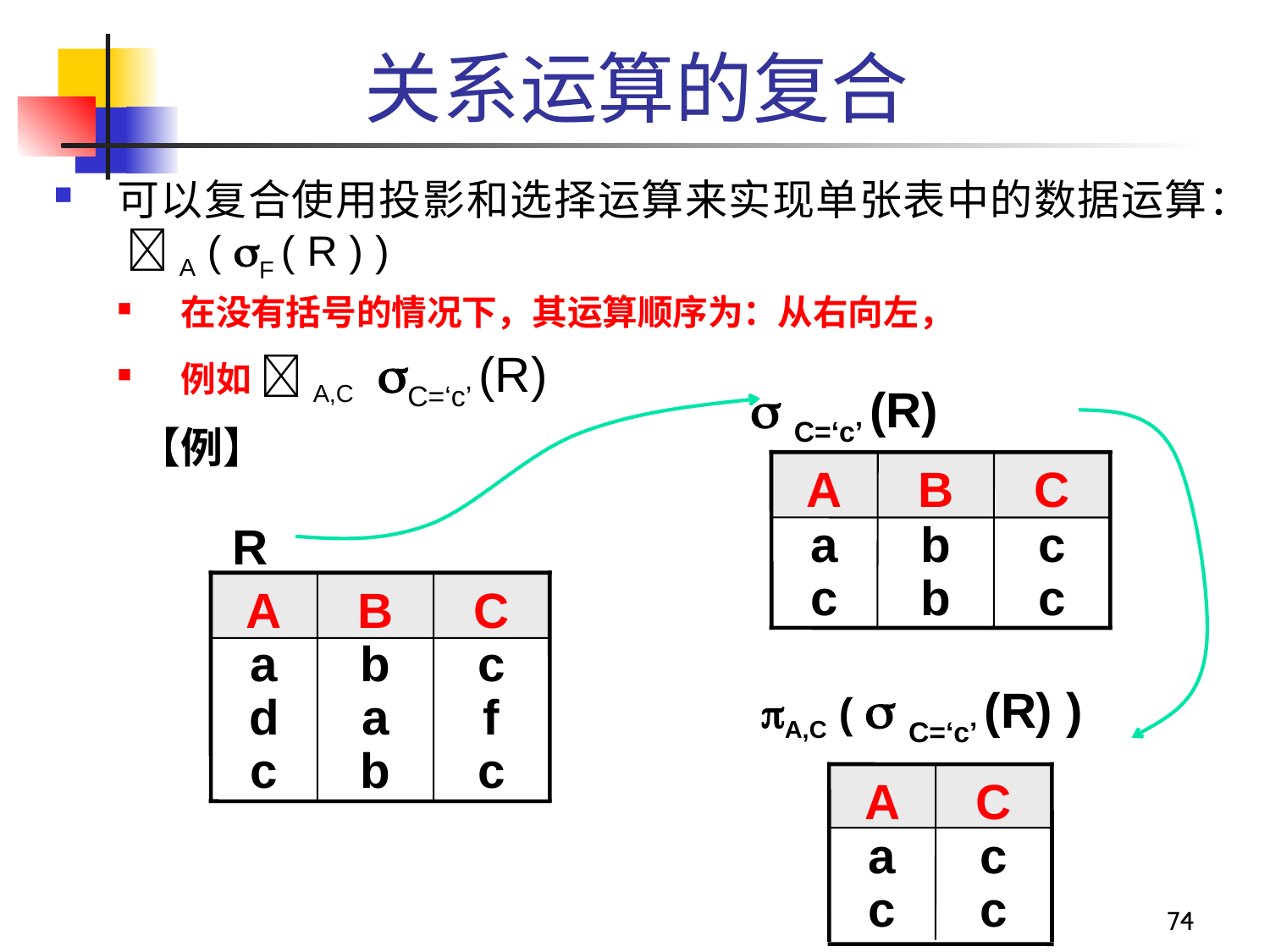

# 关系运算的复合
可以复合使用投影和选择运算来实现单张表中的数据运算： πA ( σF ( R ) )
在没有括号的情况下，其运算顺序为：从右向左，
例如 πA,C  σC=‘c’ (R)

σ C=‘c’ (R)
A

B

C

a
c

b
b
c
c

【例】

R
A

B

C

a
d
c

b
a
b
c
f
c

 πA,C ( σ C=‘c’ (R) )
A

C

a
c
c
c

74